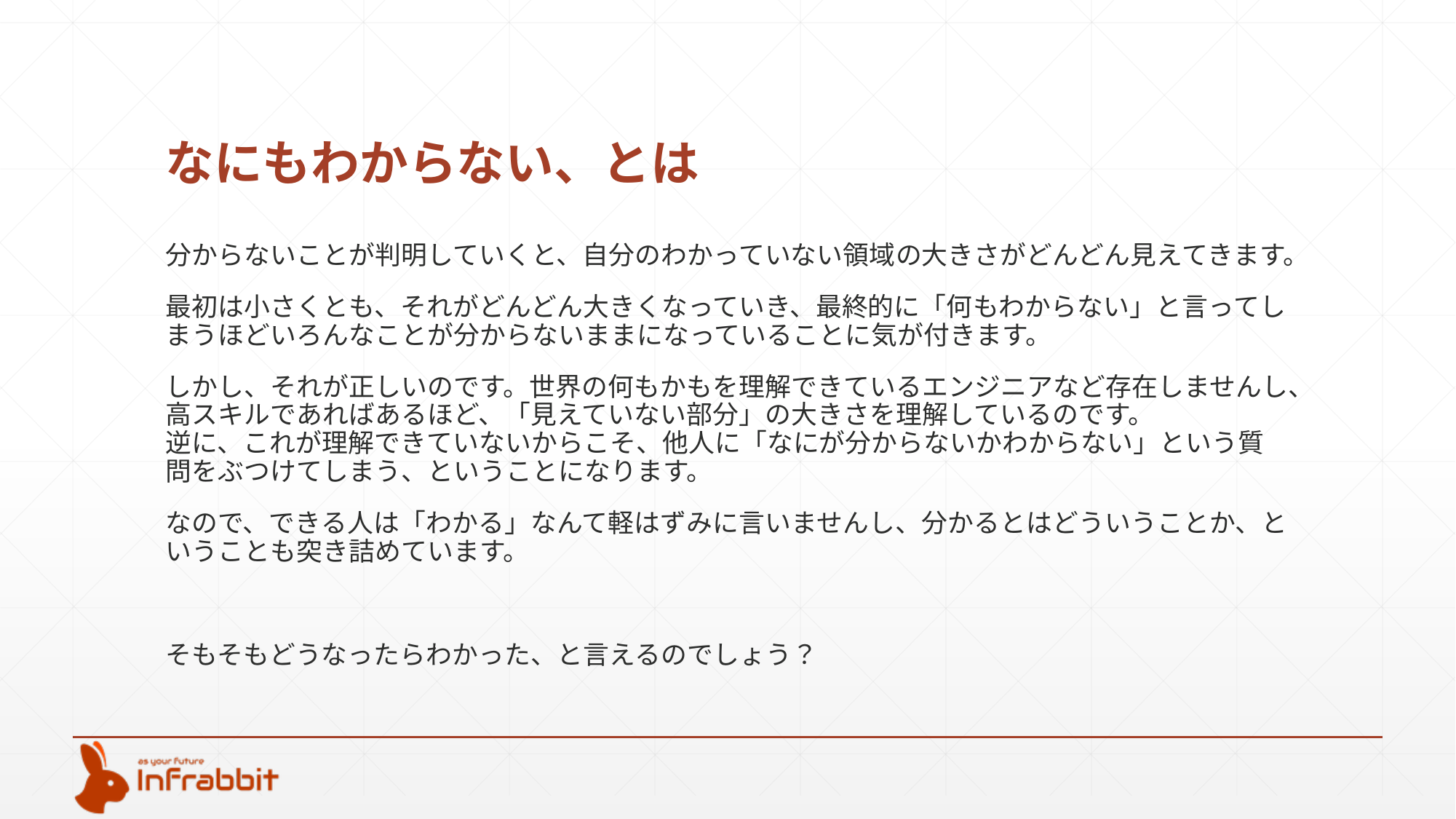

# なにもわからない、とは
分からないことが判明していくと、自分のわかっていない領域の大きさがどんどん見えてきます。
最初は小さくとも、それがどんどん大きくなっていき、最終的に「何もわからない」と言ってしまうほどいろんなことが分からないままになっていることに気が付きます。
しかし、それが正しいのです。世界の何もかもを理解できているエンジニアなど存在しませんし、高スキルであればあるほど、「見えていない部分」の大きさを理解しているのです。
逆に、これが理解できていないからこそ、他人に「なにが分からないかわからない」という質問をぶつけてしまう、ということになります。
なので、できる人は「わかる」なんて軽はずみに言いませんし、分かるとはどういうことか、ということも突き詰めています。

そもそもどうなったらわかった、と言えるのでしょう？